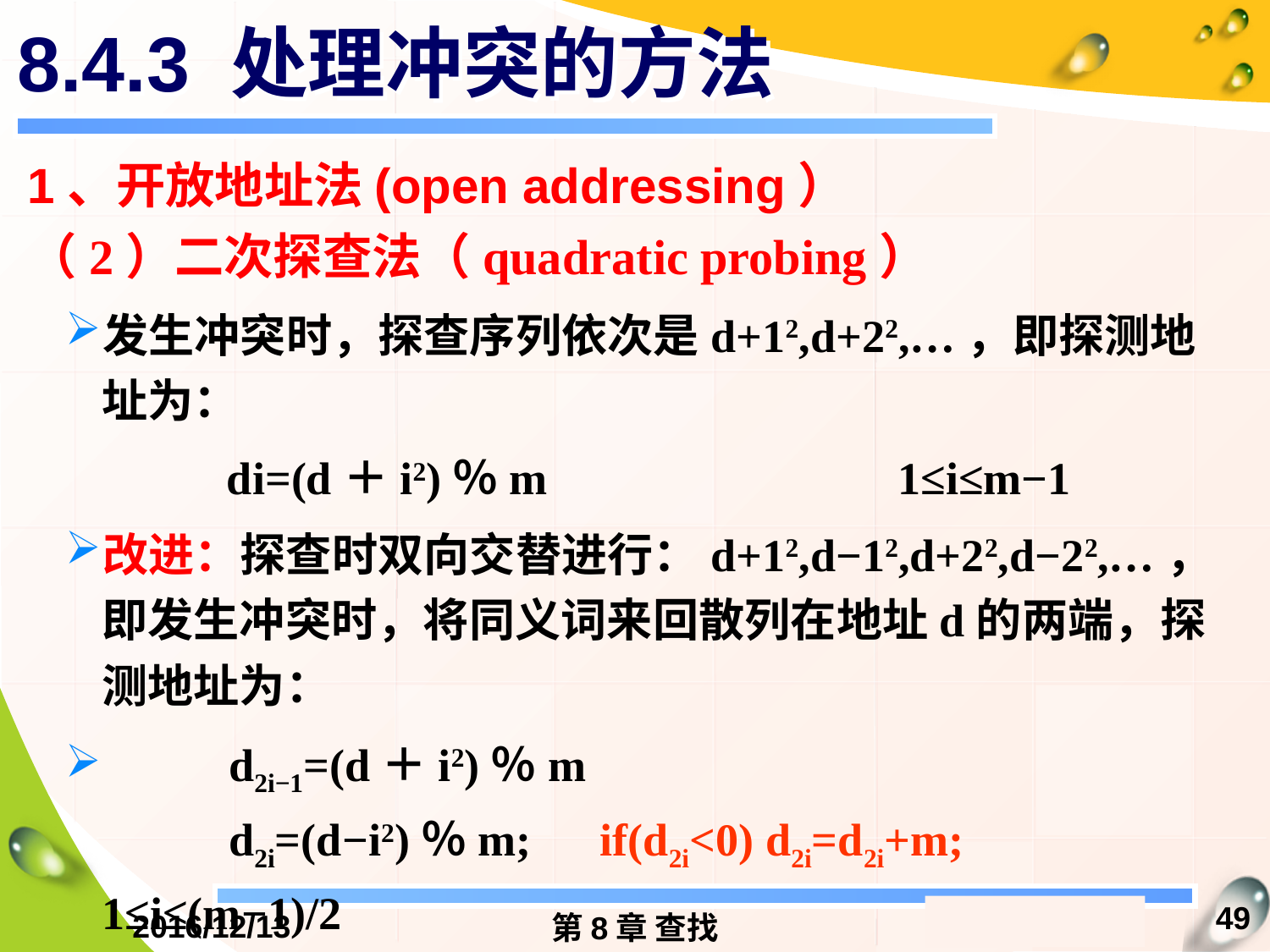

# 8.4.3 处理冲突的方法
1、开放地址法(open addressing）
（2）二次探查法（quadratic probing）
发生冲突时，探查序列依次是d+12,d+22,…，即探测地址为：
di=(d＋i2)％m			1≤i≤m−1
改进：探查时双向交替进行：d+12,d−12,d+22,d−22,…，即发生冲突时，将同义词来回散列在地址d的两端，探测地址为：
	d2i−1=(d＋i2)％m
	d2i=(d−i2)％m;      if(d2i<0) d2i=d2i+m;    1≤i≤(m−1)/2

49
2016/12/13
第8章 查找